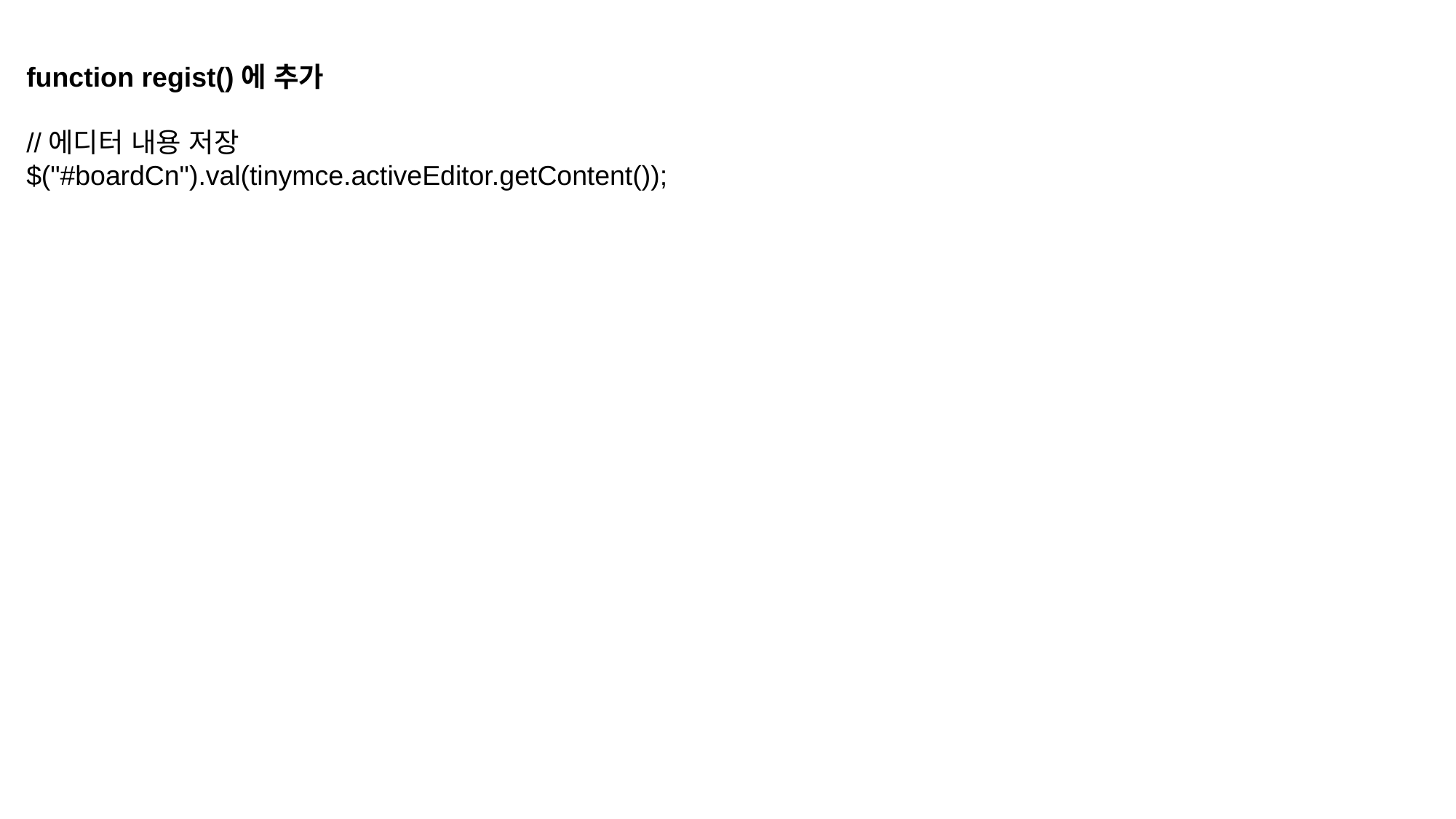

function regist()에 추가

//에디터 내용 저장
$("#boardCn").val(tinymce.activeEditor.getContent());